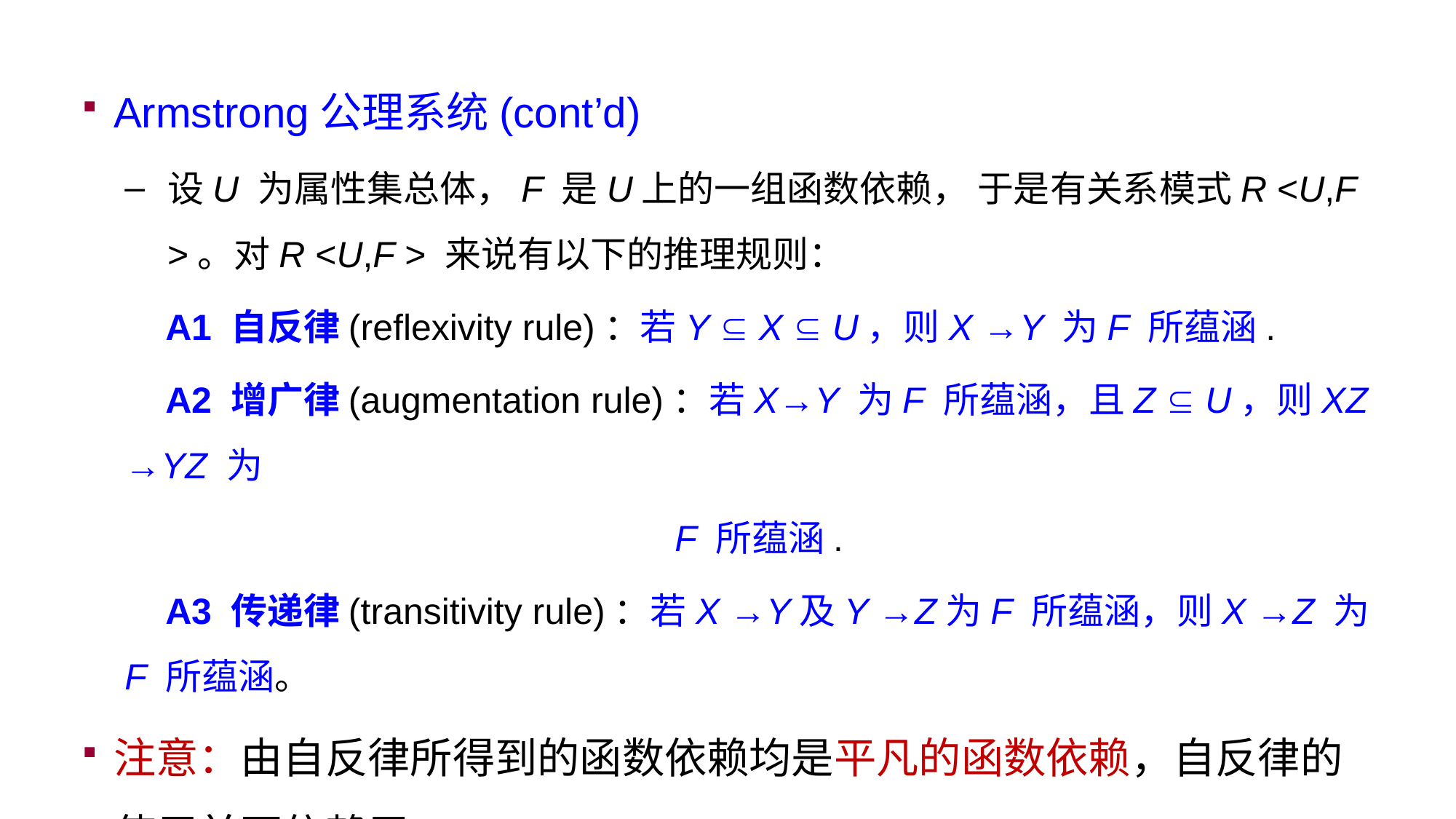

Armstrong公理系统(cont’d)
设U 为属性集总体，F 是U上的一组函数依赖， 于是有关系模式R <U,F >。对R <U,F > 来说有以下的推理规则：
    A1 自反律(reflexivity rule)：若Y ⊆ X ⊆ U，则X →Y 为F 所蕴涵.
    A2 增广律(augmentation rule)：若X→Y 为F 所蕴涵，且Z ⊆ U，则XZ →YZ 为
                                                      F 所蕴涵.
    A3 传递律(transitivity rule)：若X →Y及Y →Z为F 所蕴涵，则X →Z 为F 所蕴涵。
注意：由自反律所得到的函数依赖均是平凡的函数依赖，自反律的使用并不依赖于F.
65